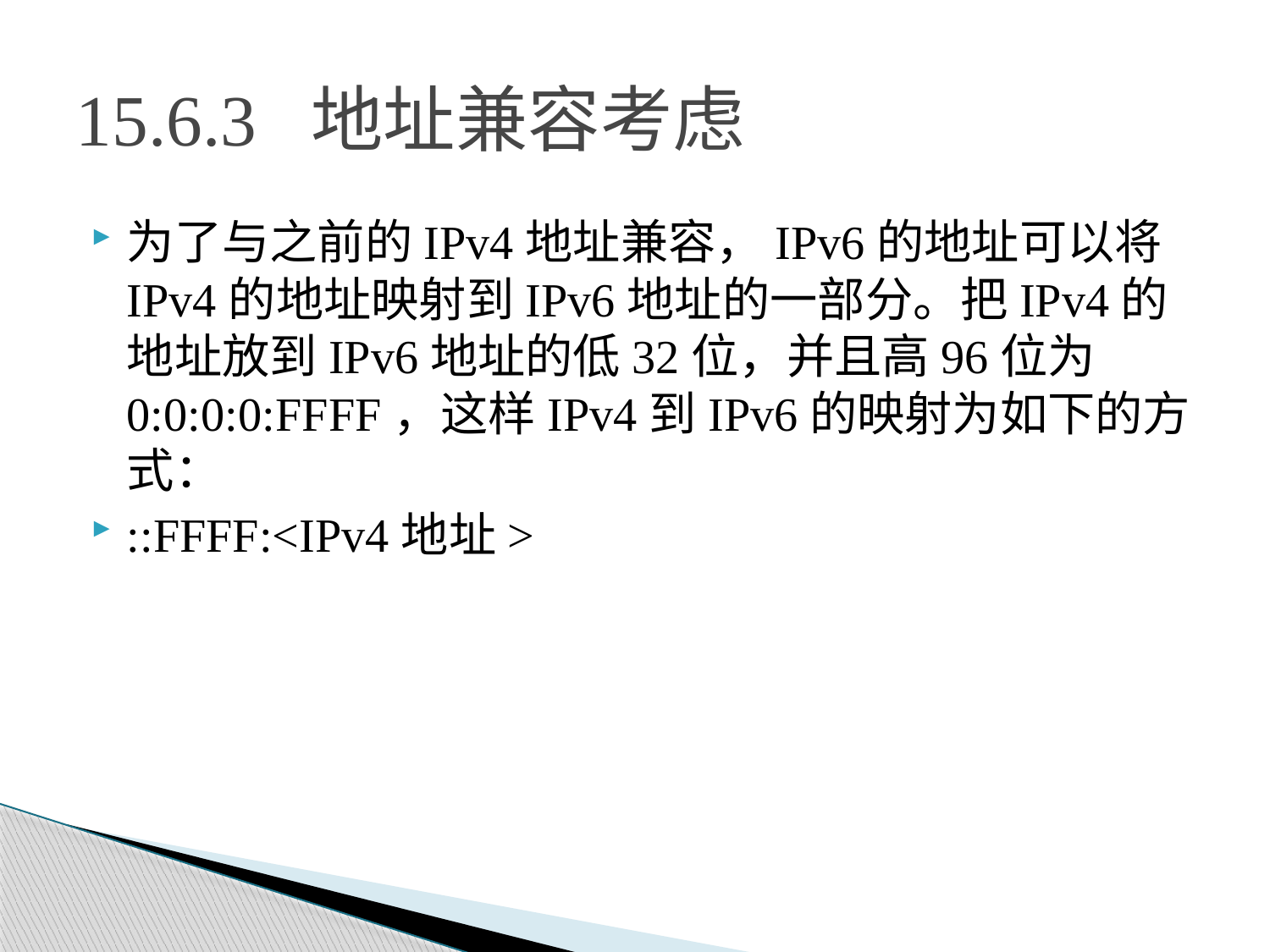

# 15.6.3  地址兼容考虑
为了与之前的IPv4地址兼容，IPv6的地址可以将IPv4的地址映射到IPv6地址的一部分。把IPv4的地址放到IPv6地址的低32位，并且高96位为0:0:0:0:FFFF，这样IPv4到IPv6的映射为如下的方式：
::FFFF:<IPv4地址>